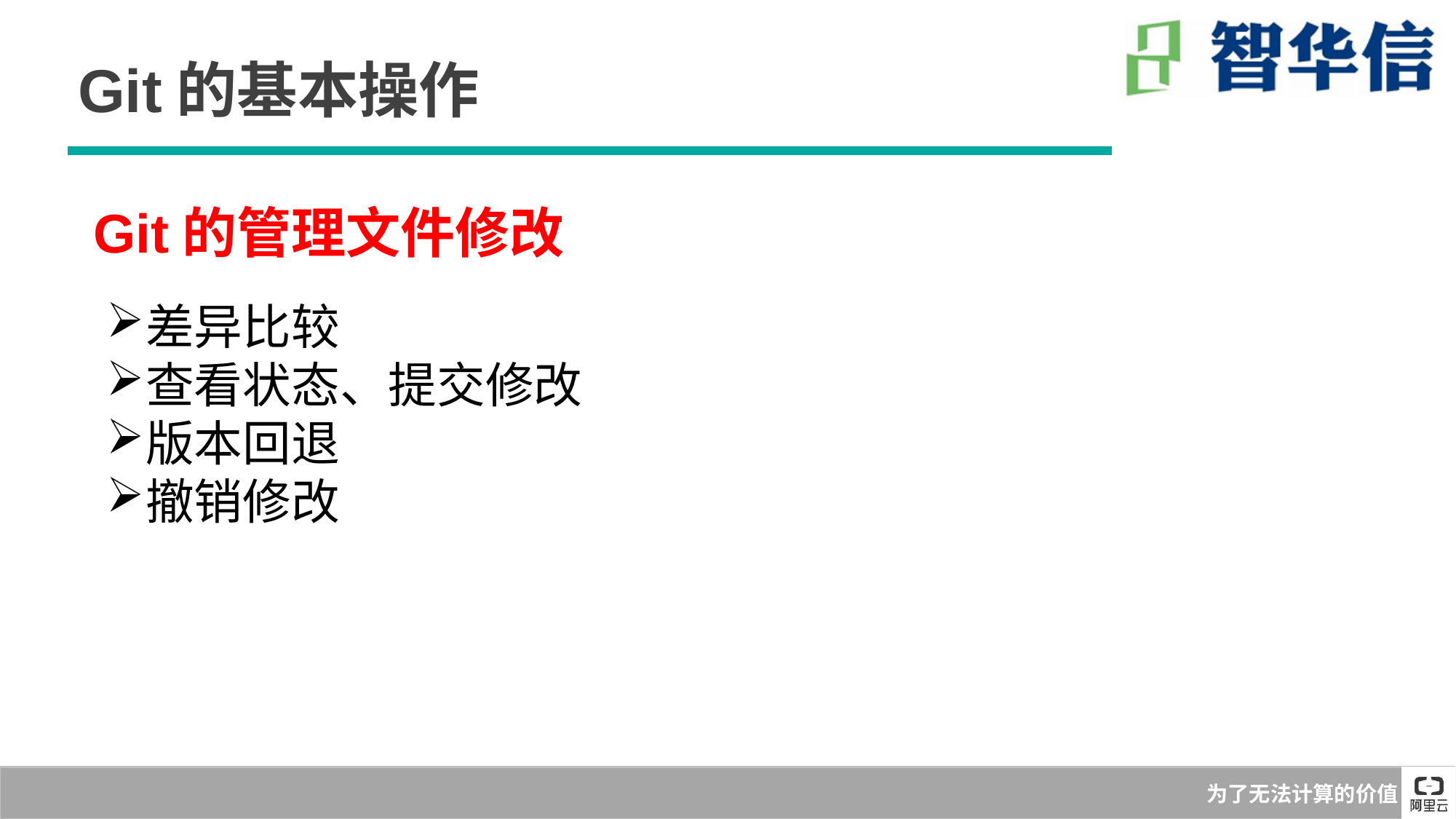

Git的基本操作

  Git的管理文件修改

差异比较
查看状态、提交修改
版本回退
撤销修改